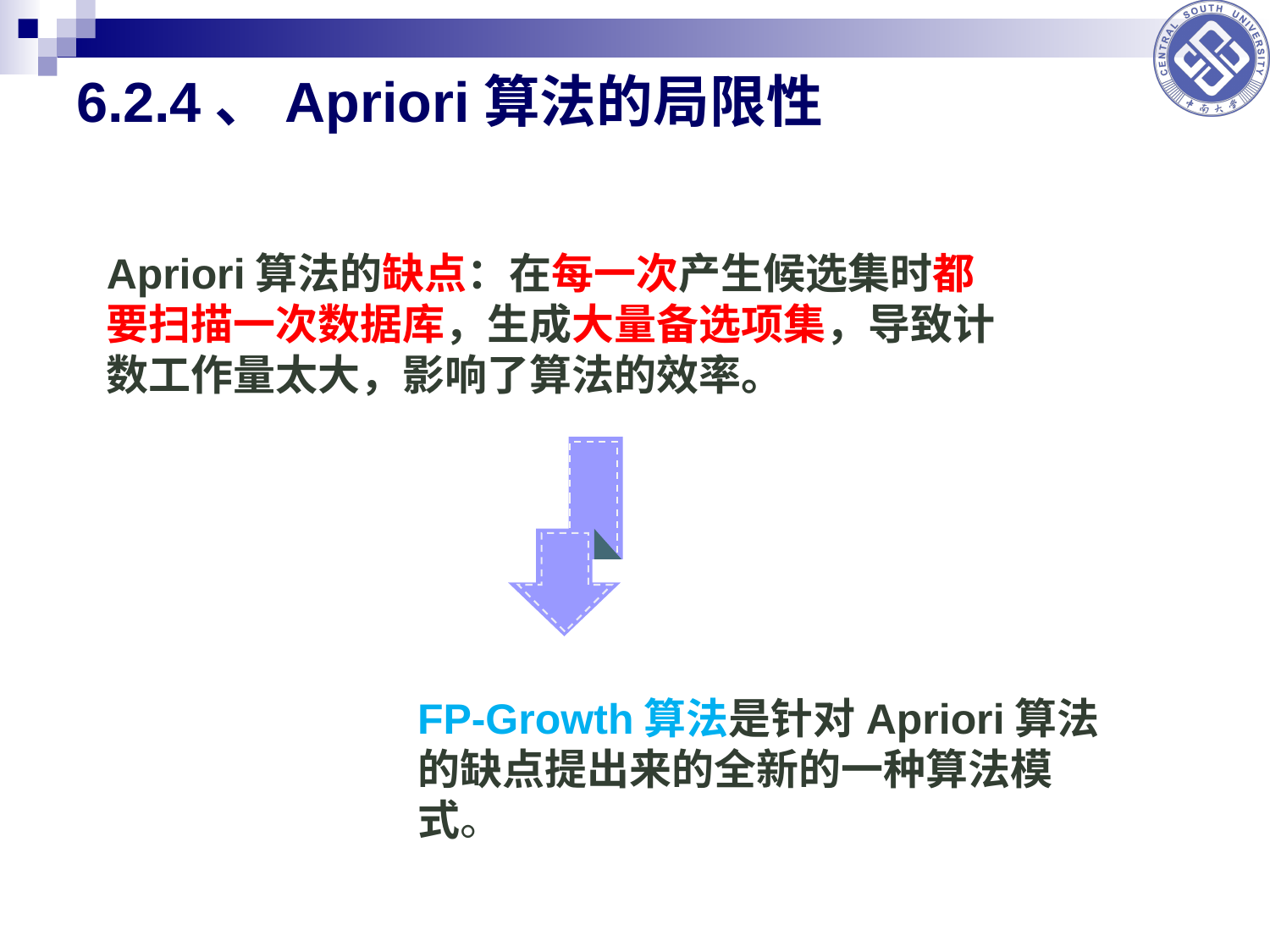

6.2.4、Apriori算法的局限性
Apriori算法的缺点：在每一次产生候选集时都要扫描一次数据库，生成大量备选项集，导致计数工作量太大，影响了算法的效率。

FP-Growth算法是针对Apriori算法的缺点提出来的全新的一种算法模式。